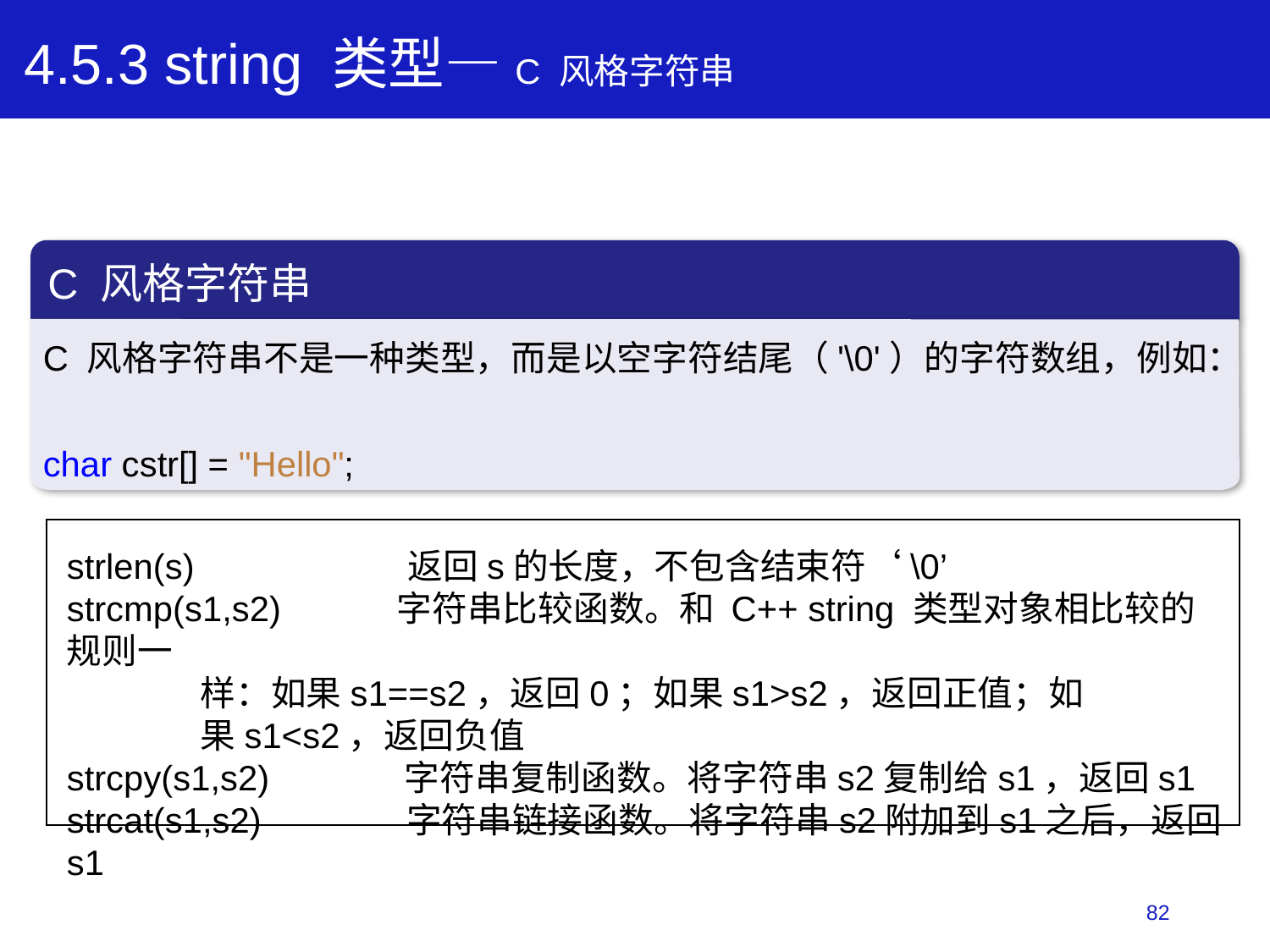

4.5.3 string 类型—C 风格字符串
C 风格字符串
C 风格字符串不是一种类型，而是以空字符结尾（'\0'）的字符数组，例如：
char cstr[] = "Hello";

strlen(s)                     返回s的长度，不包含结束符‘\0’
strcmp(s1,s2)           字符串比较函数。和 C++ string 类型对象相比较的规则一
                样：如果s1==s2，返回0；如果s1>s2，返回正值；如
                果s1<s2，返回负值
strcpy(s1,s2)             字符串复制函数。将字符串s2复制给s1，返回s1
strcat(s1,s2)              字符串链接函数。将字符串s2附加到s1之后，返回s1
82